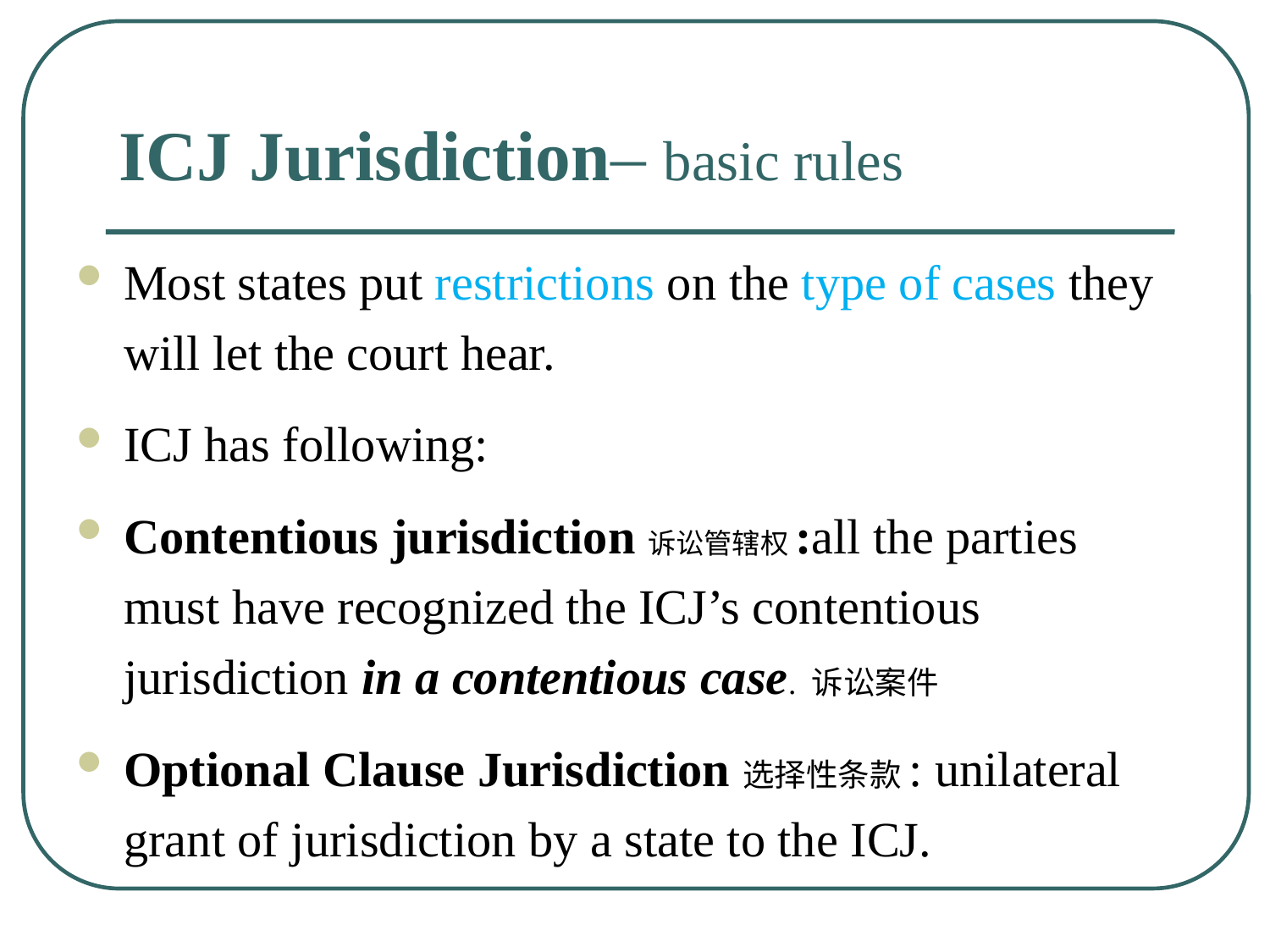

# ICJ Jurisdiction– basic rules
Most states put restrictions on the type of cases they will let the court hear.
ICJ has following:
Contentious jurisdiction诉讼管辖权:all the parties must have recognized the ICJ’s contentious jurisdiction in a contentious case. 诉讼案件
Optional Clause Jurisdiction选择性条款: unilateral grant of jurisdiction by a state to the ICJ.